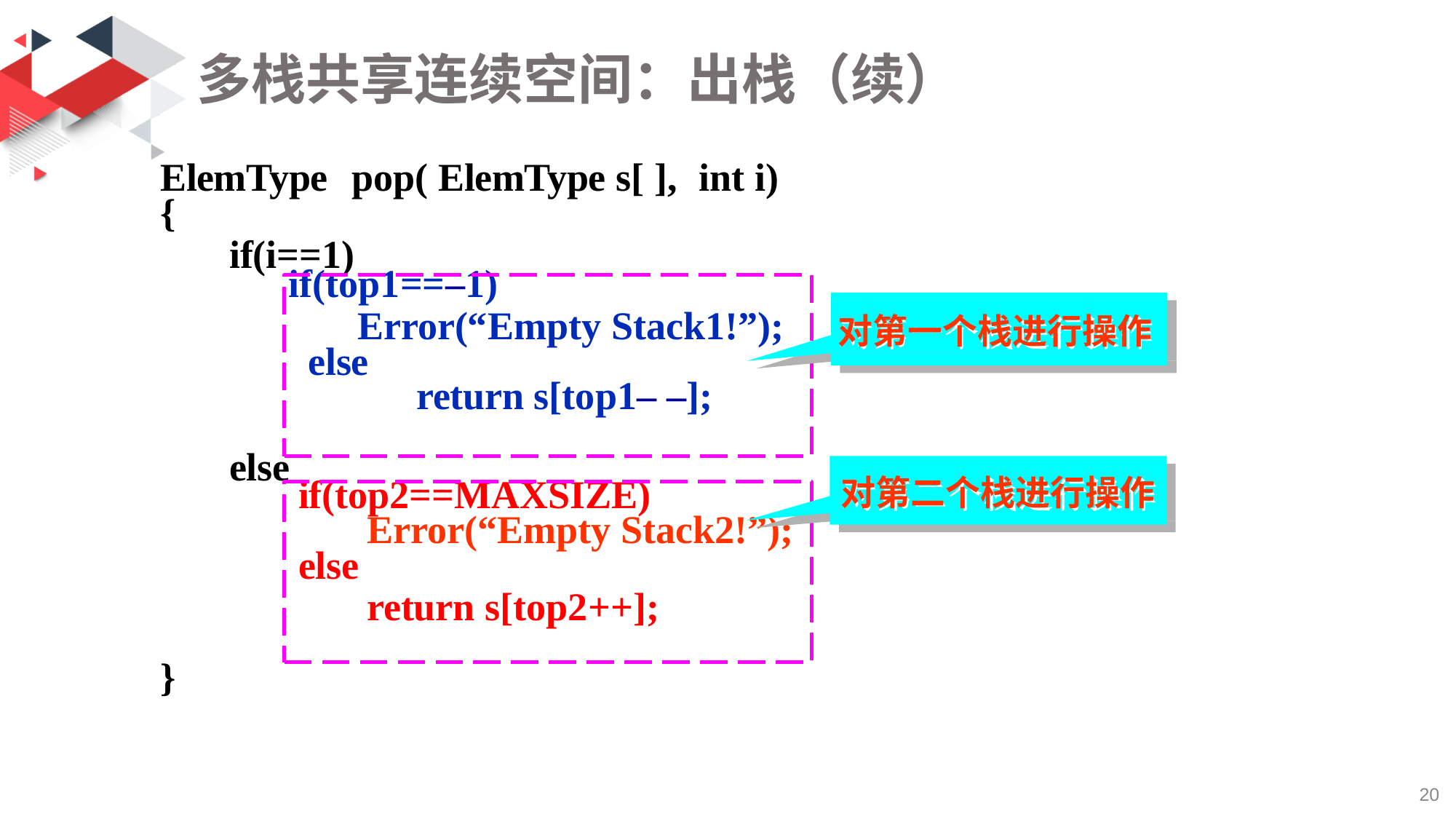

# 多栈共享连续空间：出栈（续）
ElemType	pop( ElemType s[ ],	int i)
{
if(i==1)
if(top1==–1)
Error(“Empty Stack1!”);  else
return s[top1– –];

对第一个栈进行操作

else

对第二个栈进行操作
if(top2==MAXSIZE)
Error(“Empty Stack2!”);
else
return s[top2++];

}
20